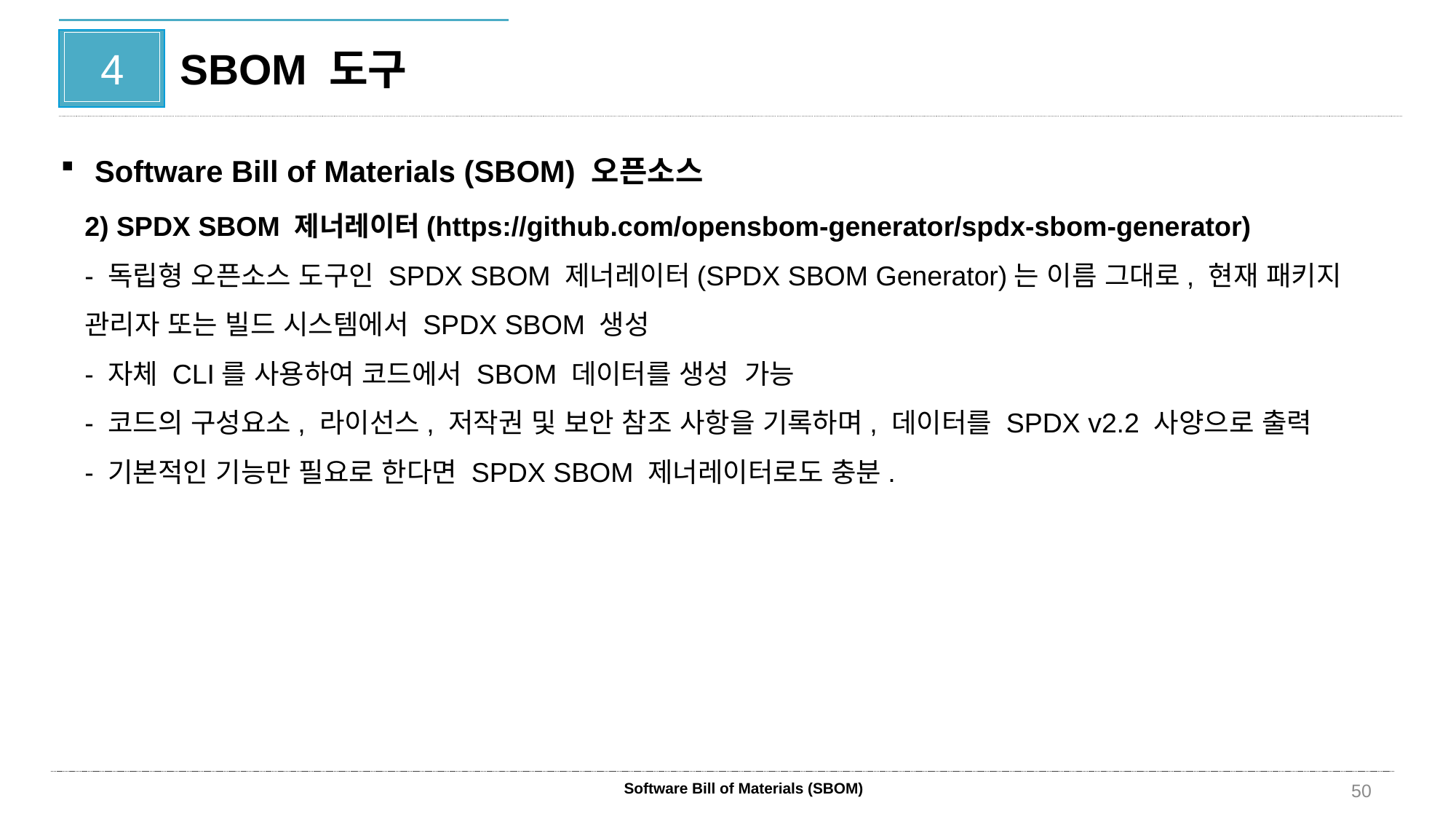

4
SBOM 도구
Software Bill of Materials (SBOM) 오픈소스
2) SPDX SBOM 제너레이터(https://github.com/opensbom-generator/spdx-sbom-generator)
- 독립형 오픈소스 도구인 SPDX SBOM 제너레이터(SPDX SBOM Generator)는 이름 그대로, 현재 패키지 관리자 또는 빌드 시스템에서 SPDX SBOM 생성
- 자체 CLI를 사용하여 코드에서 SBOM 데이터를 생성  가능
- 코드의 구성요소, 라이선스, 저작권 및 보안 참조 사항을 기록하며, 데이터를 SPDX v2.2 사양으로 출력
- 기본적인 기능만 필요로 한다면 SPDX SBOM 제너레이터로도 충분.